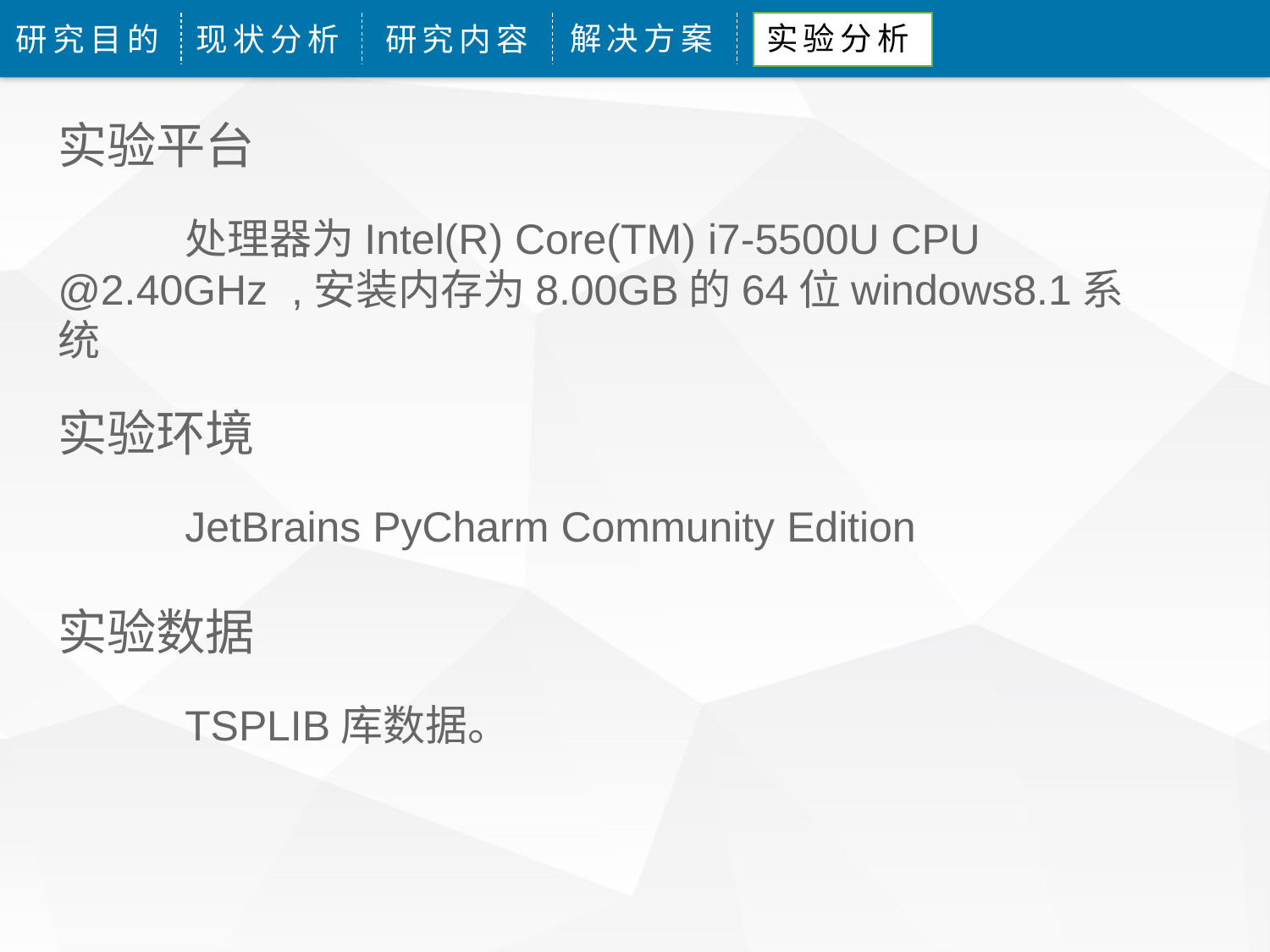

解决方案
实验分析
研究目的
现状分析

研究内容
实验平台

	处理器为Intel(R) Core(TM) i7-5500U CPU  @2.40GHz  ,安装内存为8.00GB的64位windows8.1系统

实验环境

	JetBrains PyCharm Community Edition

实验数据

	TSPLIB库数据。